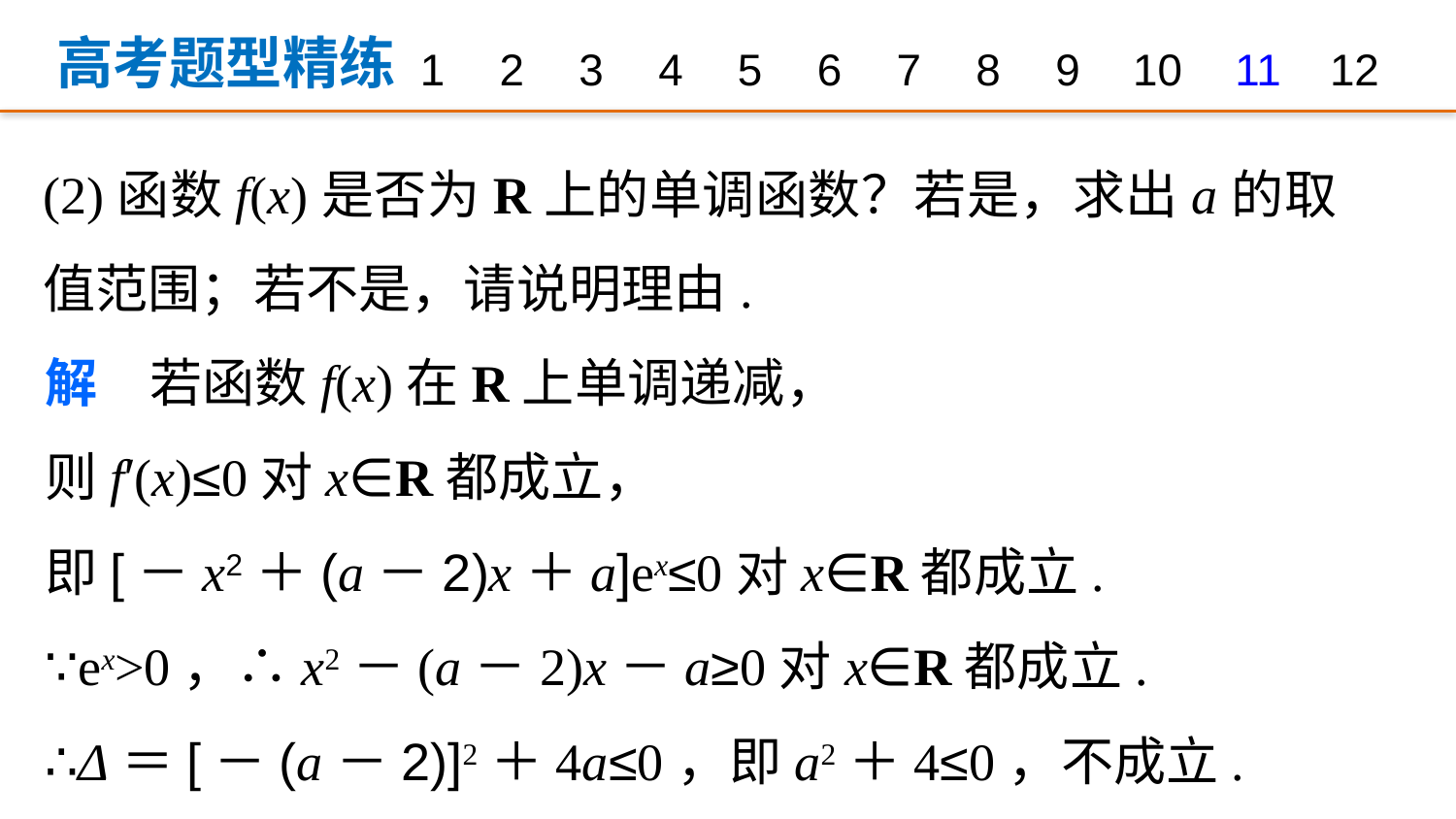

高考题型精练
1
2
3
4
5
6
7
8
9
12
10
11
(2)函数f(x)是否为R上的单调函数？若是，求出a的取值范围；若不是，请说明理由.
解　若函数f(x)在R上单调递减，
则f′(x)≤0对x∈R都成立，
即[－x2＋(a－2)x＋a]ex≤0对x∈R都成立.
∵ex>0，∴x2－(a－2)x－a≥0对x∈R都成立.
∴Δ＝[－(a－2)]2＋4a≤0，即a2＋4≤0，不成立.